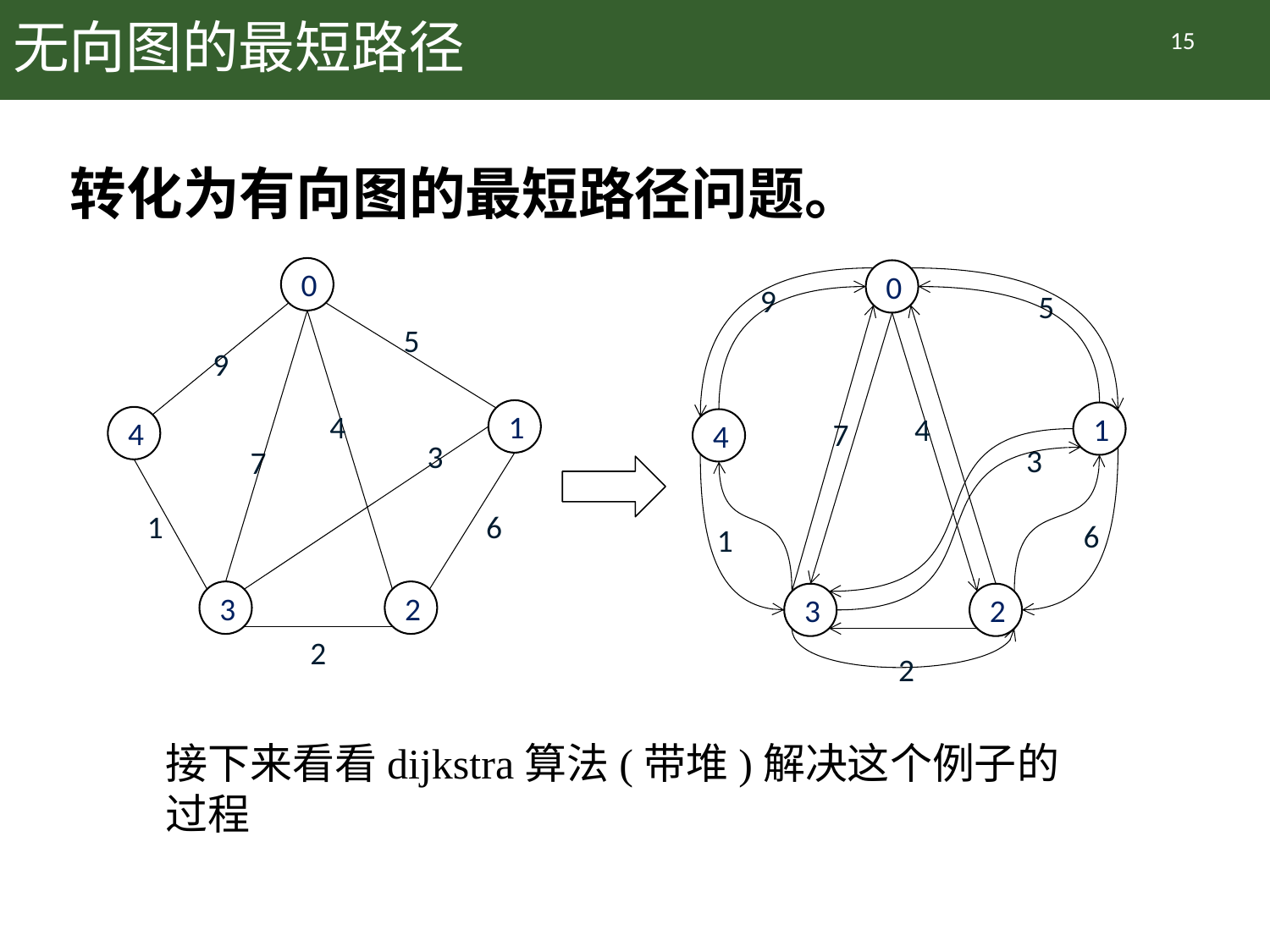

# 无向图的最短路径
15
转化为有向图的最短路径问题。

0
5
9
1
4
4
3
7
1
6
3
2
2
0
9
5
1
4
7
4
3
6
1
3
2
2

接下来看看dijkstra算法(带堆)解决这个例子的过程